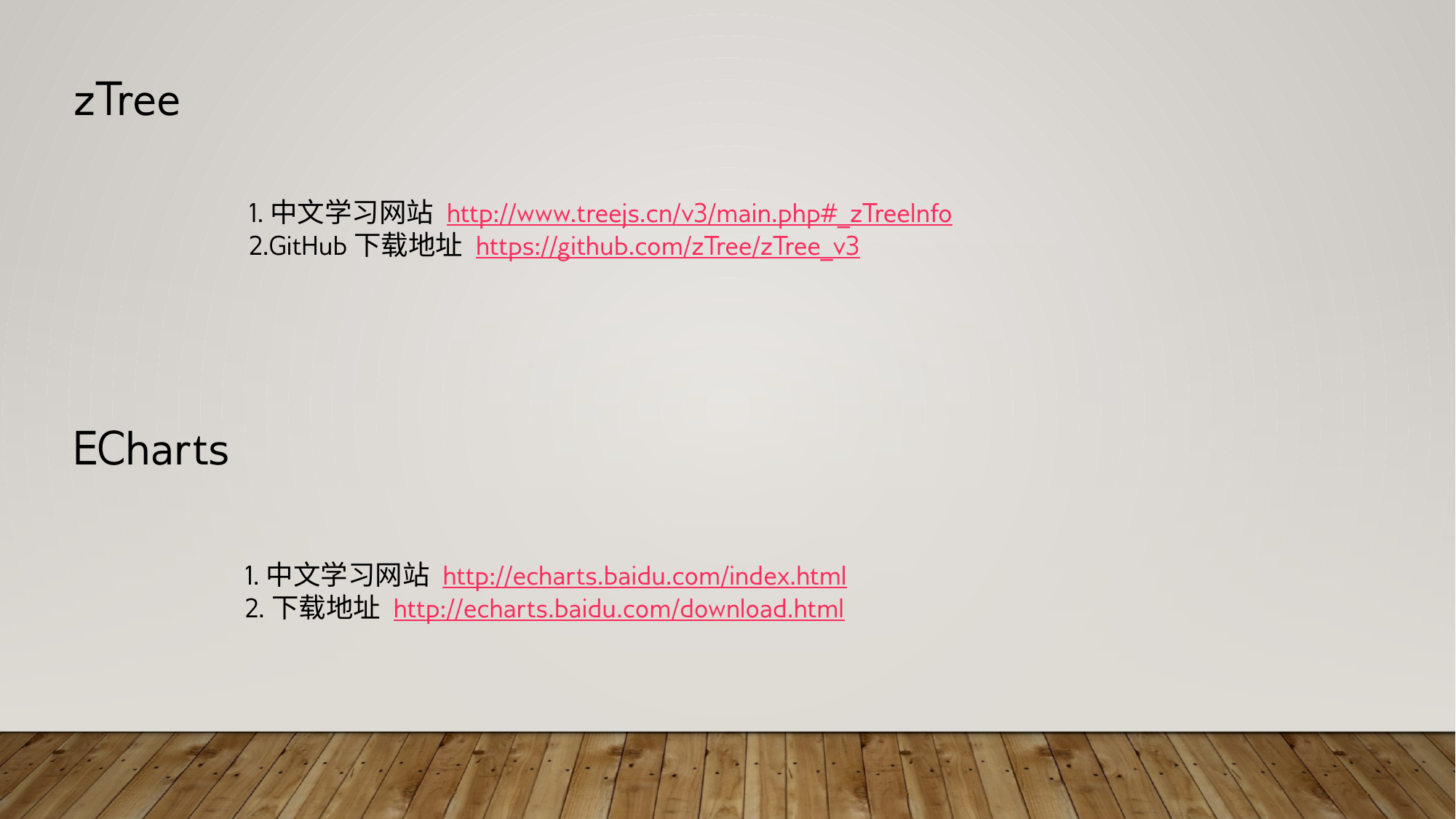

zTree
1.中文学习网站 http://www.treejs.cn/v3/main.php#_zTreeInfo
2.GitHub下载地址 https://github.com/zTree/zTree_v3
ECharts
1.中文学习网站 http://echarts.baidu.com/index.html
2.下载地址 http://echarts.baidu.com/download.html